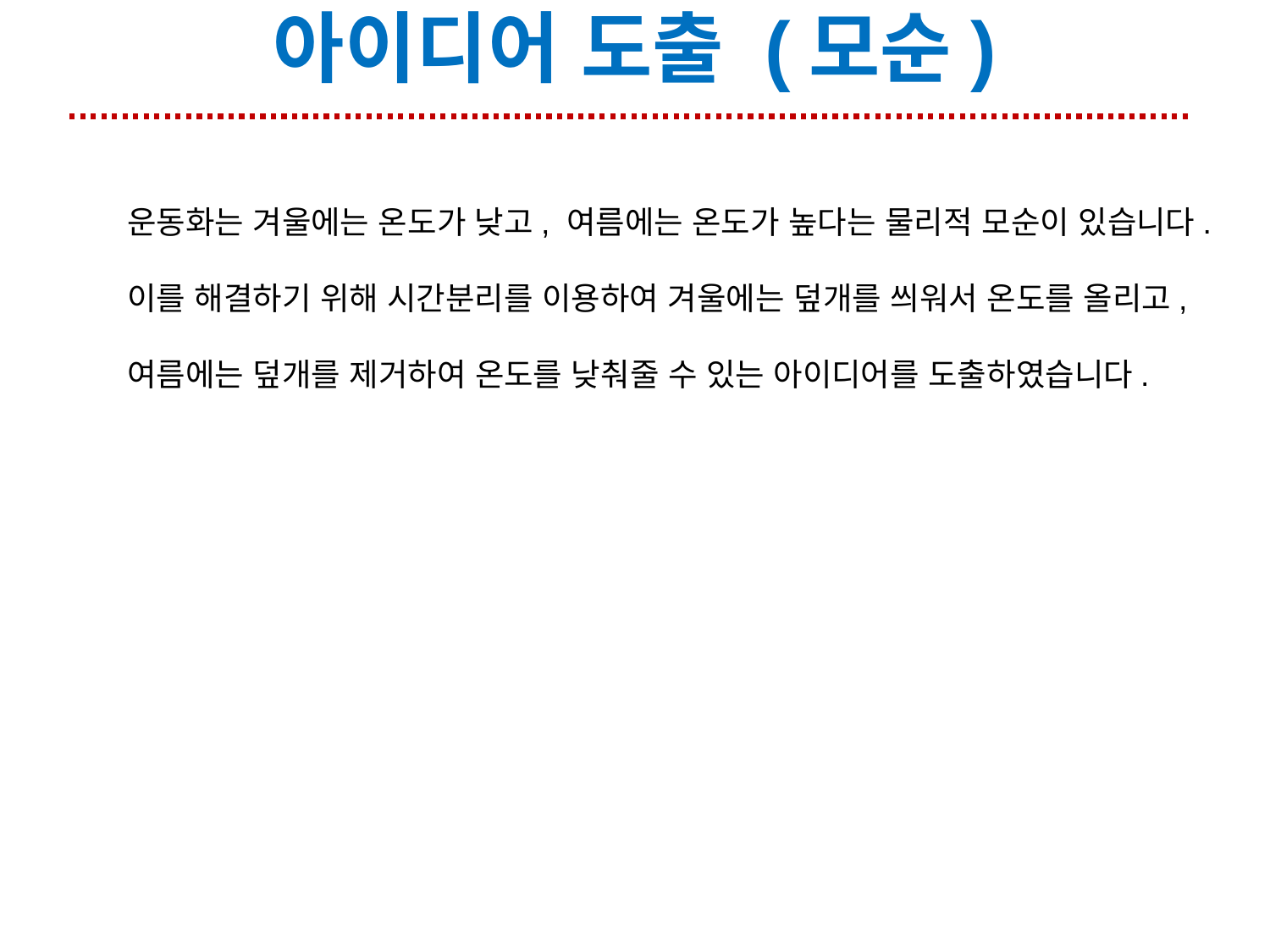

# 아이디어 도출 (모순)
운동화는 겨울에는 온도가 낮고, 여름에는 온도가 높다는 물리적 모순이 있습니다.

이를 해결하기 위해 시간분리를 이용하여 겨울에는 덮개를 씌워서 온도를 올리고,

여름에는 덮개를 제거하여 온도를 낮춰줄 수 있는 아이디어를 도출하였습니다.